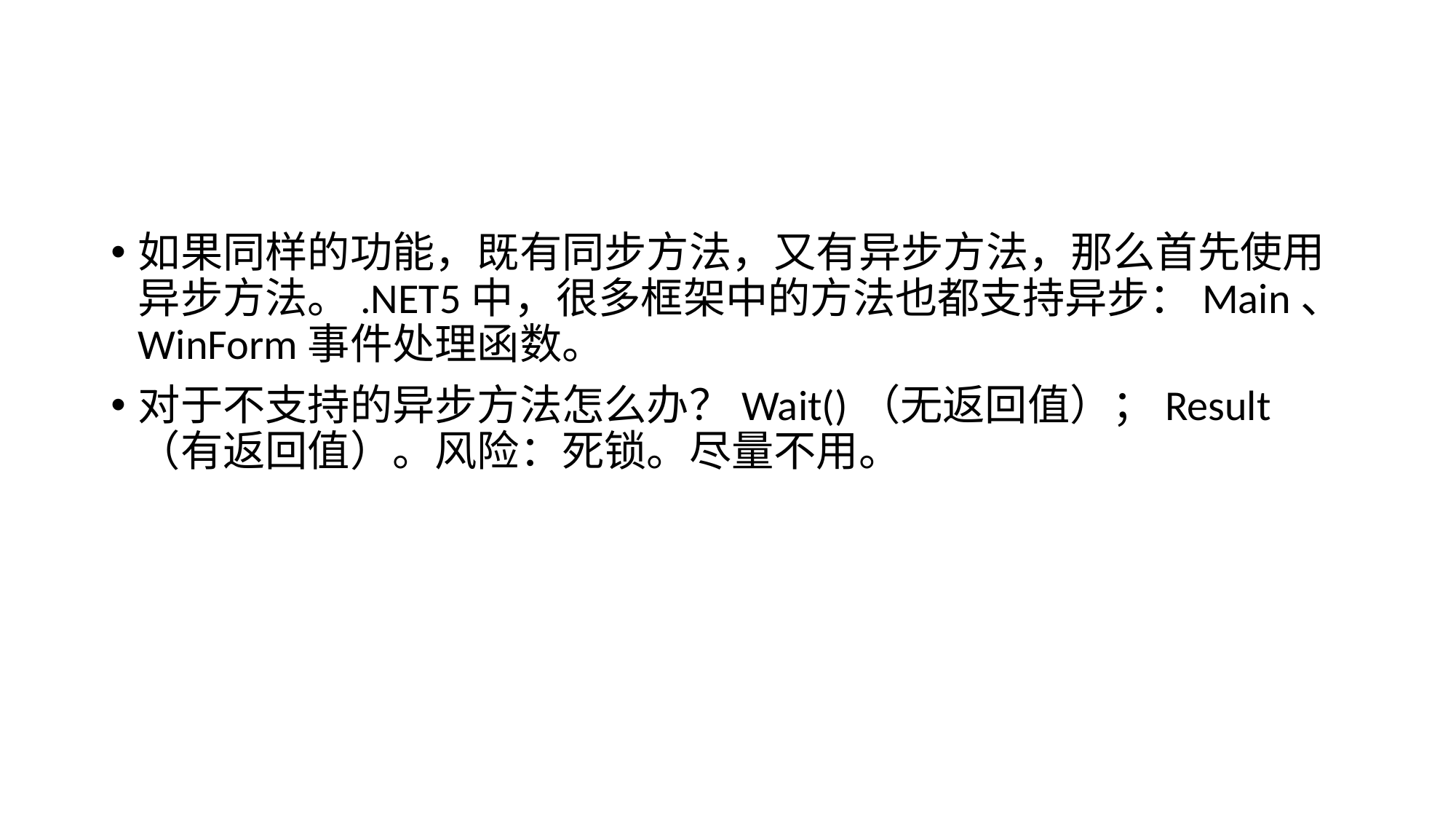

如果同样的功能，既有同步方法，又有异步方法，那么首先使用异步方法。.NET5中，很多框架中的方法也都支持异步：Main、WinForm事件处理函数。
对于不支持的异步方法怎么办？Wait()（无返回值）；Result（有返回值）。风险：死锁。尽量不用。